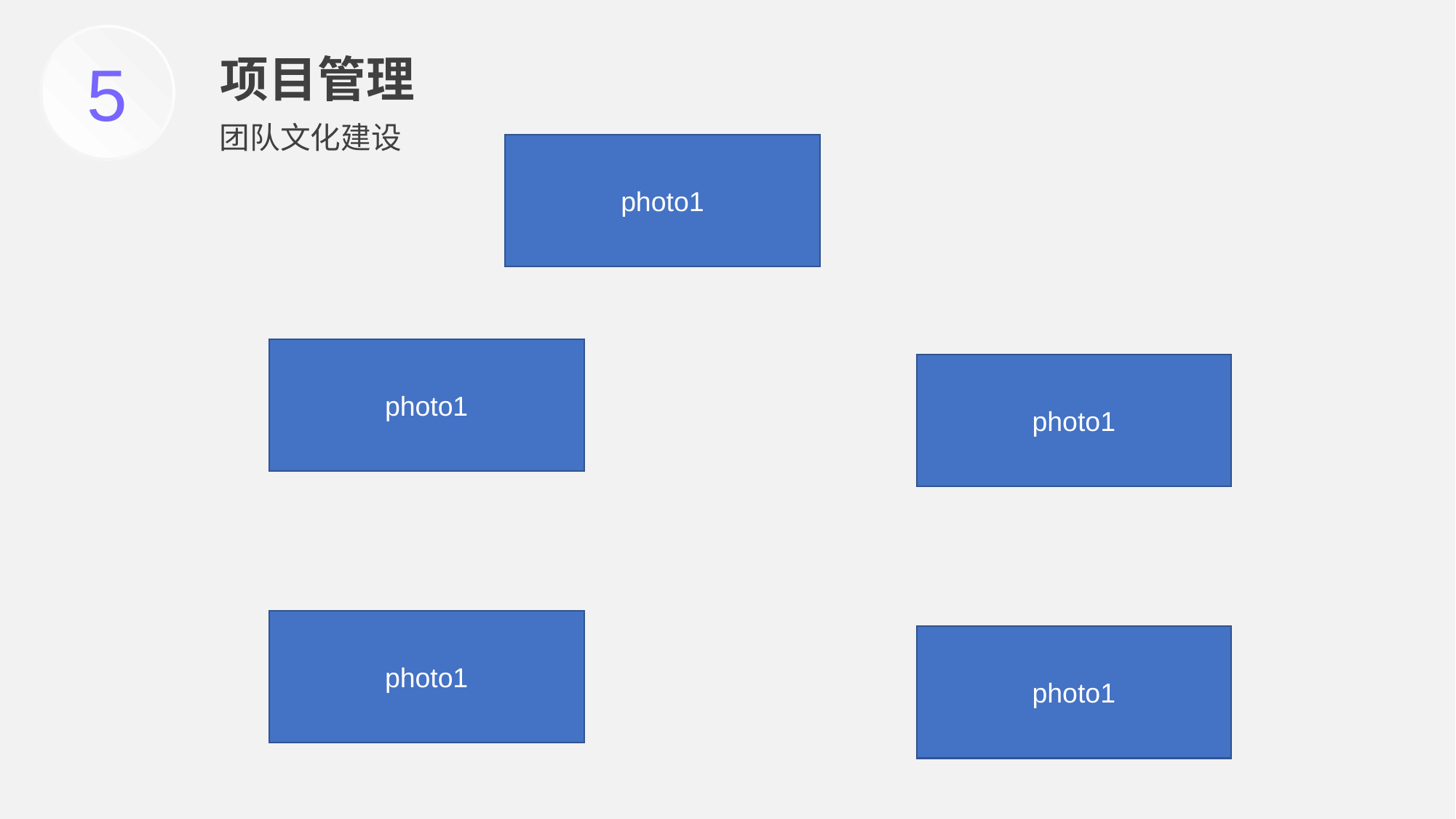

5
项目管理
团队文化建设
photo1
photo1
photo1
photo1
photo1